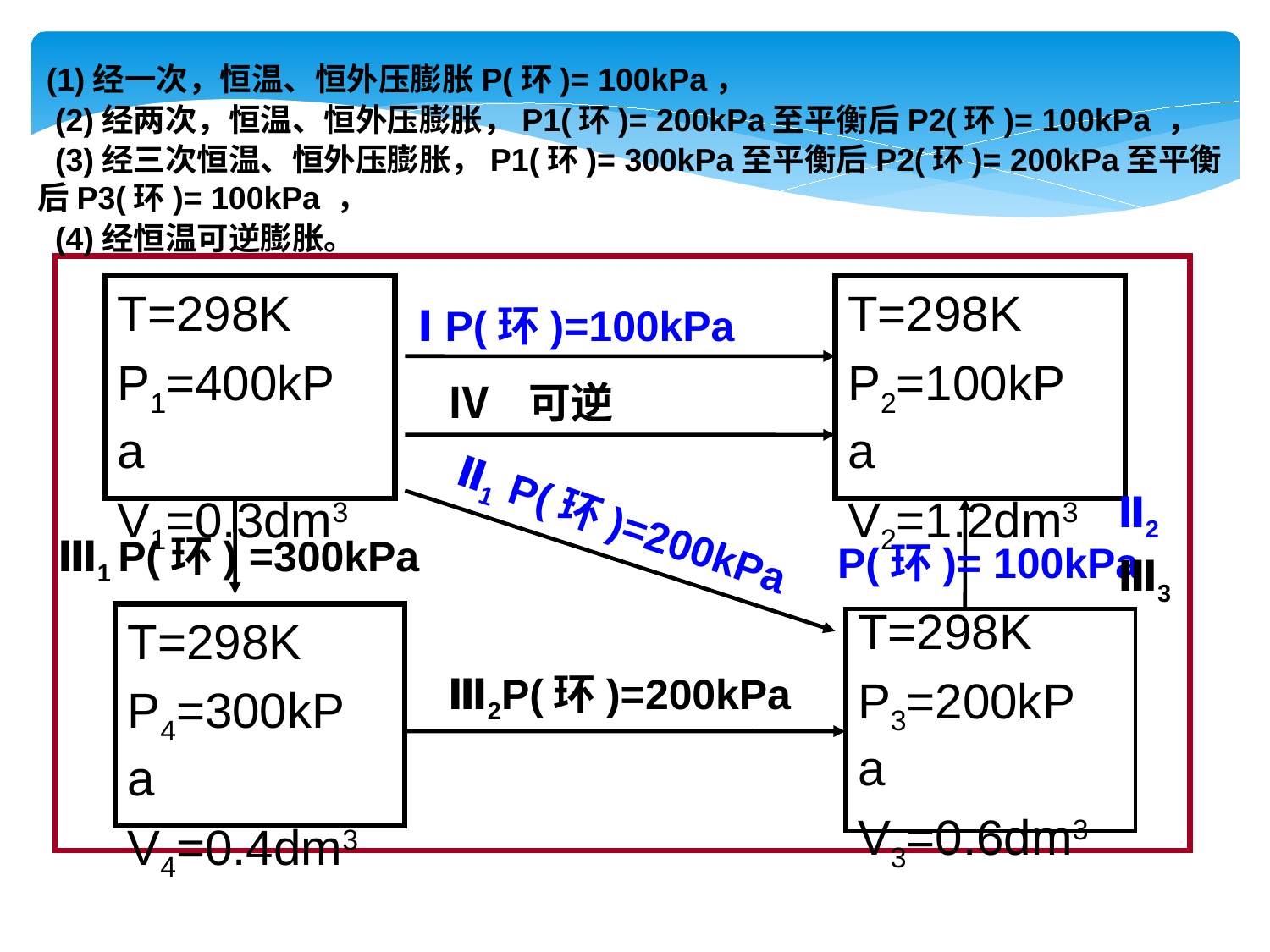

(1)经一次，恒温、恒外压膨胀P(环)= 100kPa，
  (2)经两次，恒温、恒外压膨胀，P1(环)= 200kPa至平衡后P2(环)= 100kPa ，
  (3)经三次恒温、恒外压膨胀，P1(环)= 300kPa至平衡后P2(环)= 200kPa至平衡后P3(环)= 100kPa ，
  (4)经恒温可逆膨胀。

T=298K
P1=400kPa
V1=0.3dm3

T=298K
P2=100kPa
V2=1.2dm3
Ⅰ P(环)=100kPa

Ⅳ   可逆

Ⅱ2
Ⅲ3

Ⅱ1  P(环)=200kPa
Ⅲ1 P(环) =300kPa
P(环)= 100kPa
T=298K
P3=200kPa
V3=0.6dm3

T=298K
P4=300kPa
V4=0.4dm3

Ⅲ2P(环)=200kPa